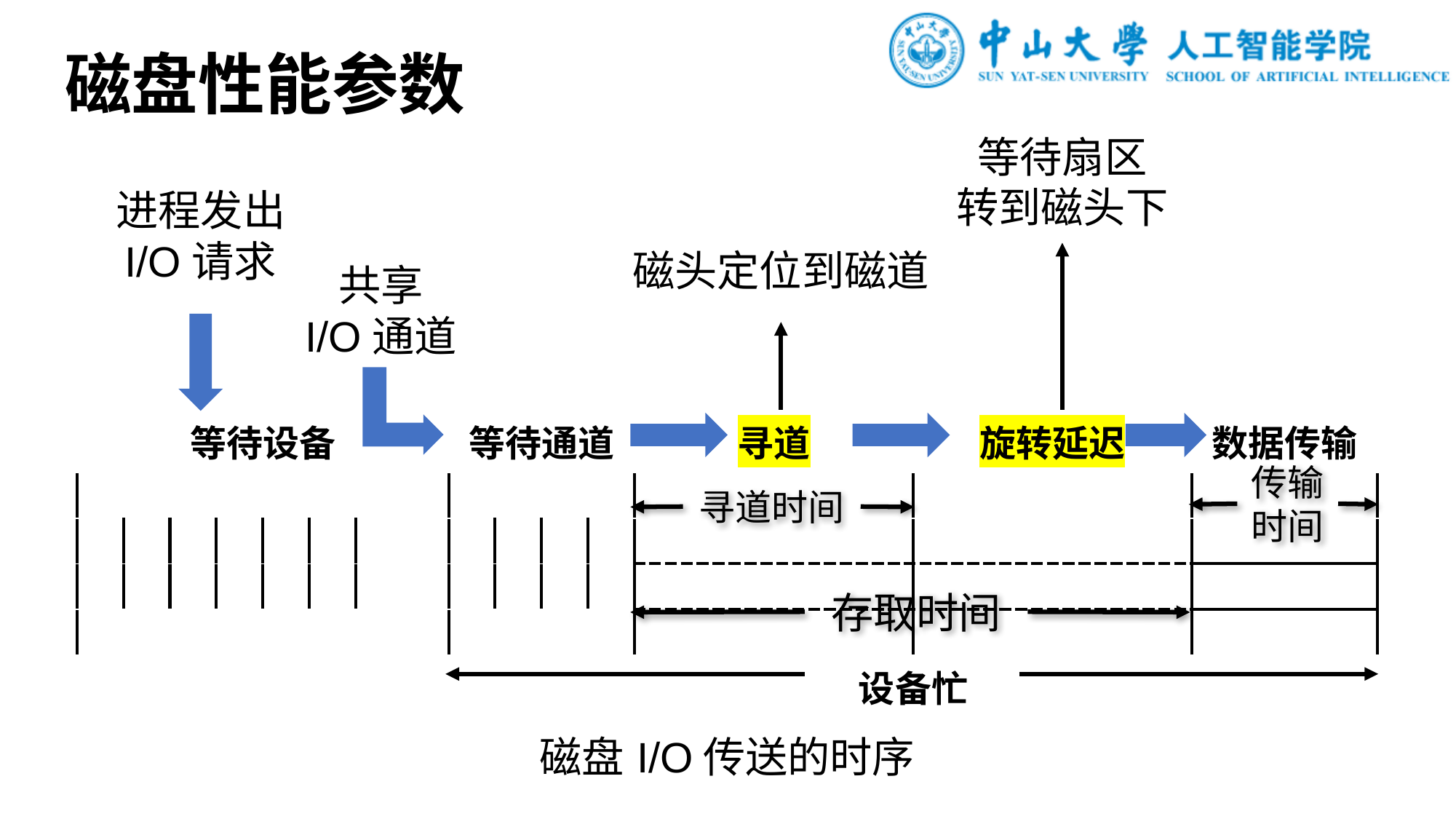

# 磁盘性能参数
等待扇区
转到磁头下
进程发出
I/O请求
磁头定位到磁道
共享
I/O通道

| 等待设备 |  |  |  |  |  |  |  | 等待通道 |  |  |  | 寻道 |  |  |  |  |  | 旋转延迟 |  |  |  |  |  | 数据传输 |  |  |  |
| --- | --- | --- | --- | --- | --- | --- | --- | --- | --- | --- | --- | --- | --- | --- | --- | --- | --- | --- | --- | --- | --- | --- | --- | --- | --- | --- | --- |
|  |  |  |  |  |  |  |  |  |  |  |  |  |  |  |  |  |  |  |  |  |  |  |  |  |  |  |  |
|  |  |  |  |  |  |  |  |  |  |  |  |  |  |  |  |  |  |  |  |  |  |  |  |  |  |  |  |
|  |  |  |  |  |  |  |  |  |  |  |  |  |  |  |  |  |  |  |  |  |  |  |  |  |  |  |  |
|  |  |  |  |  |  |  |  |  |  |  |  |  |  |  |  |  |  |  |  |  |  |  |  |  |  |  |  |
|  |  |  |  |  |  |  |  |  |  |  |  |  |  |  |  | 设备忙 |  |  |  |  |  |  |  |  |  |  |  |
| 磁盘I/O传送的时序 |  |  |  |  |  |  |  |  |  |  |  |  |  |  |  |  |  |  |  |  |  |  |  |  |  |  |  |
传输时间
寻道时间
存取时间
89